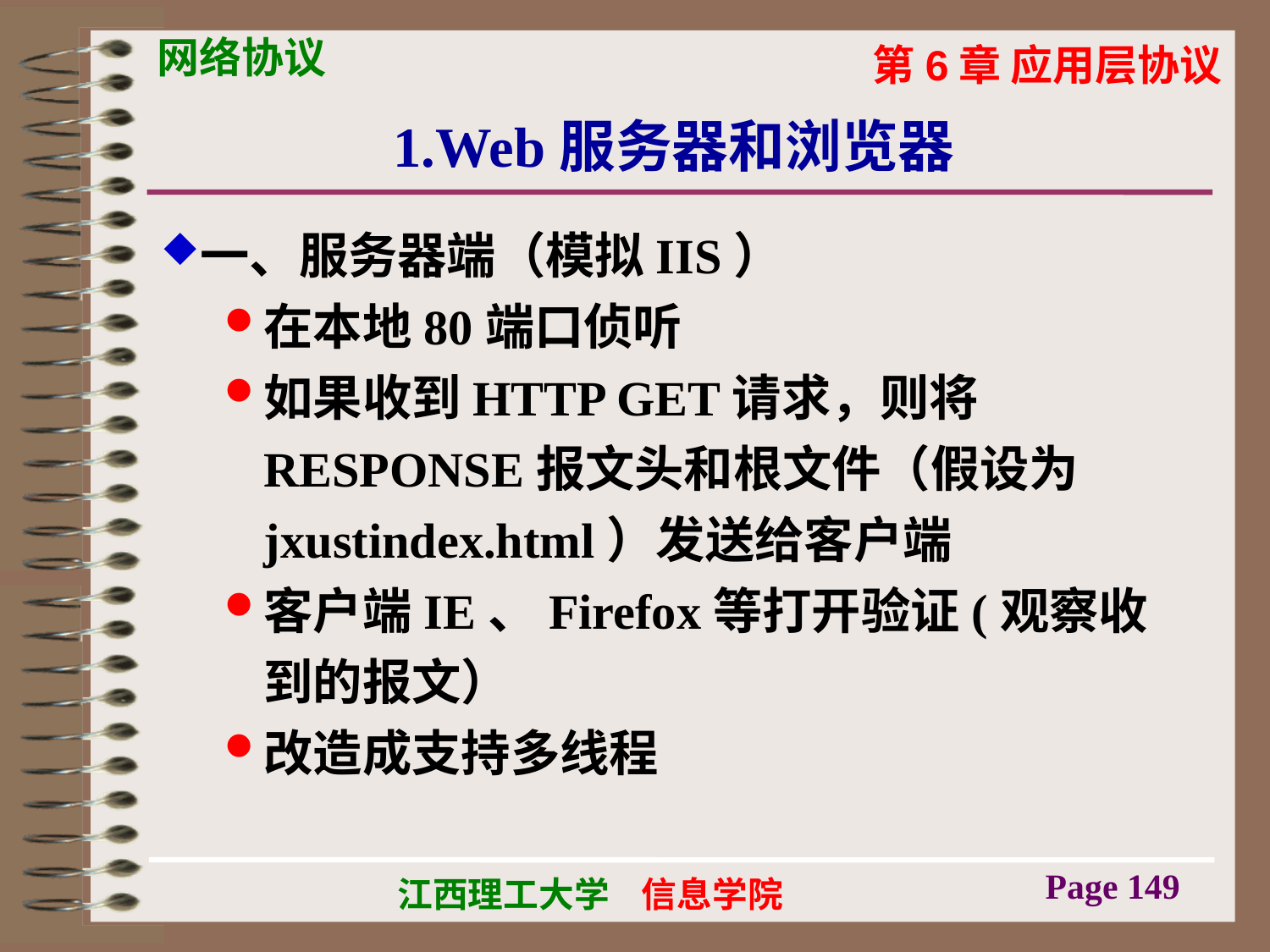

# 1.Web服务器和浏览器
一、服务器端（模拟IIS）
在本地80端口侦听
如果收到HTTP GET请求，则将RESPONSE报文头和根文件（假设为jxustindex.html）发送给客户端
客户端IE、Firefox等打开验证(观察收到的报文）
改造成支持多线程

Page 149